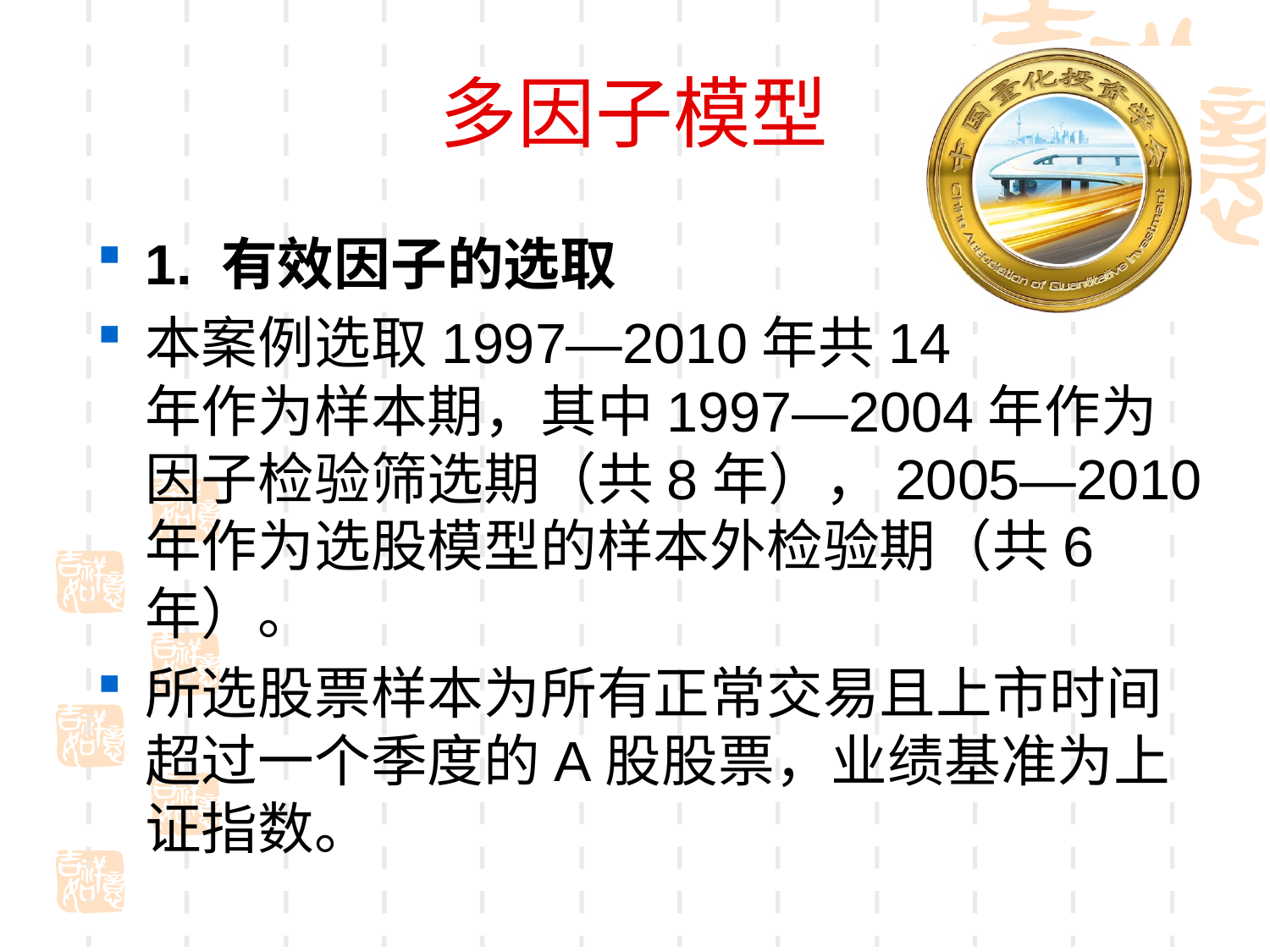

# 多因子模型
1. 有效因子的选取
本案例选取1997—2010年共14
年作为样本期，其中1997—2004年作为因子检验筛选期（共8年），2005—2010年作为选股模型的样本外检验期（共6年）。
所选股票样本为所有正常交易且上市时间超过一个季度的A股股票，业绩基准为上证指数。